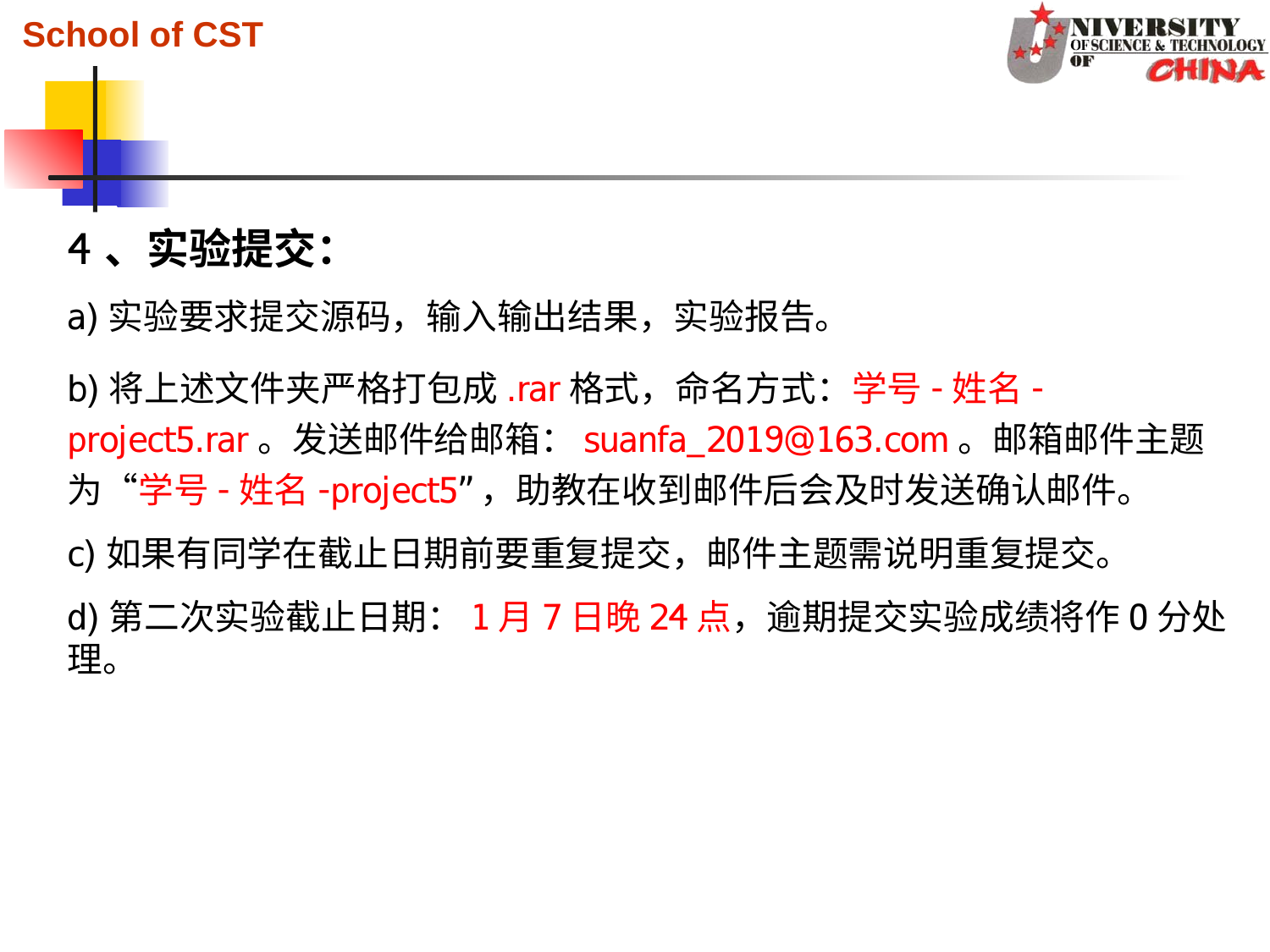

4、实验提交：
a)实验要求提交源码，输入输出结果，实验报告。
b)将上述文件夹严格打包成.rar格式，命名方式：学号-姓名-project5.rar。发送邮件给邮箱：suanfa_2019@163.com。邮箱邮件主题为“学号-姓名-project5”，助教在收到邮件后会及时发送确认邮件。
c)如果有同学在截止日期前要重复提交，邮件主题需说明重复提交。
d)第二次实验截止日期：1月7日晚24点，逾期提交实验成绩将作0分处理。